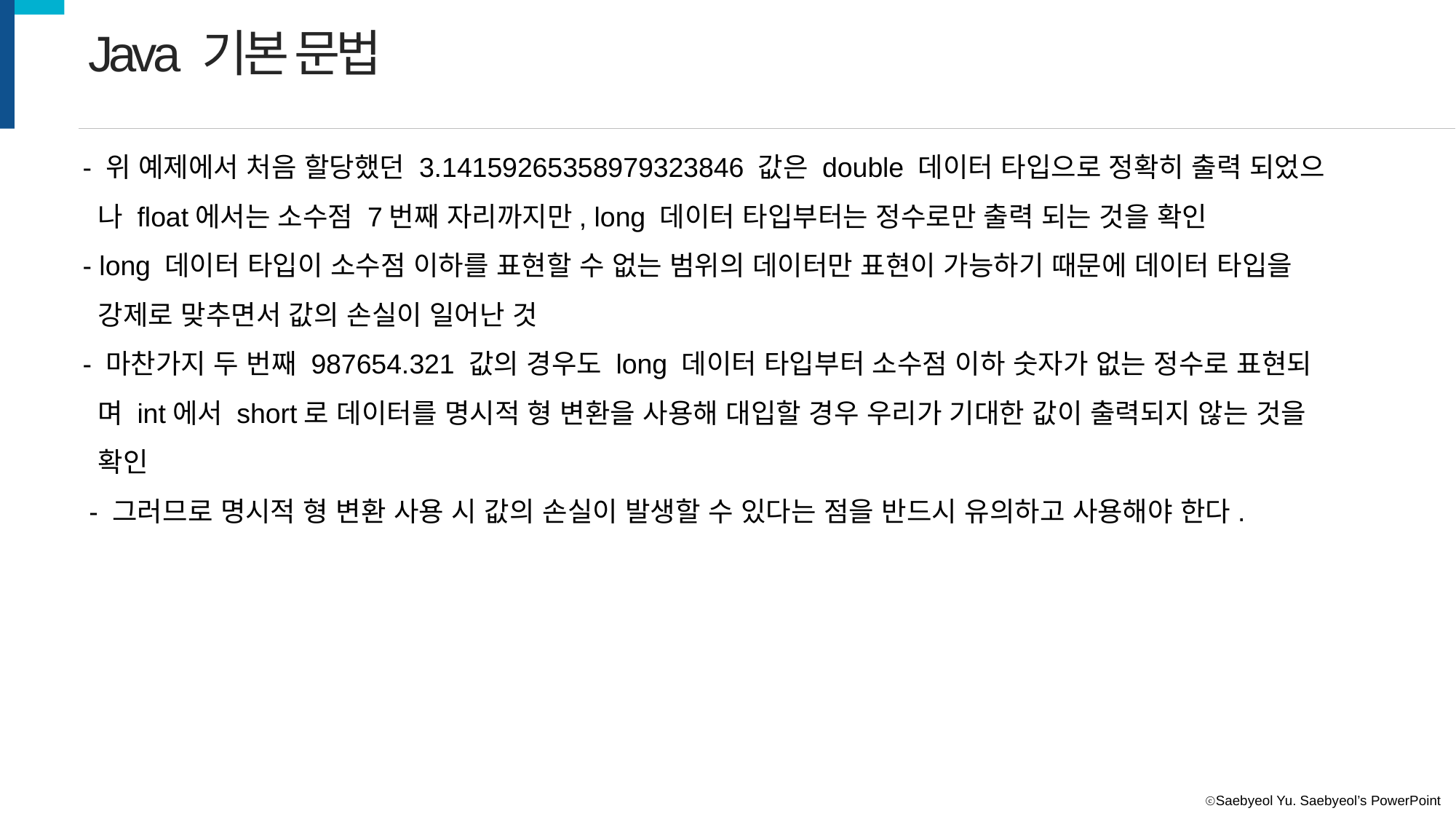

Java 기본 문법
 - 위 예제에서 처음 할당했던 3.14159265358979323846 값은 double 데이터 타입으로 정확히 출력 되었으
   나 float에서는 소수점 7번째 자리까지만, long 데이터 타입부터는 정수로만 출력 되는 것을 확인
 - long 데이터 타입이 소수점 이하를 표현할 수 없는 범위의 데이터만 표현이 가능하기 때문에 데이터 타입을
   강제로 맞추면서 값의 손실이 일어난 것
 - 마찬가지 두 번째 987654.321 값의 경우도 long 데이터 타입부터 소수점 이하 숫자가 없는 정수로 표현되
   며 int에서 short로 데이터를 명시적 형 변환을 사용해 대입할 경우 우리가 기대한 값이 출력되지 않는 것을
   확인
 - 그러므로 명시적 형 변환 사용 시 값의 손실이 발생할 수 있다는 점을 반드시 유의하고 사용해야 한다.